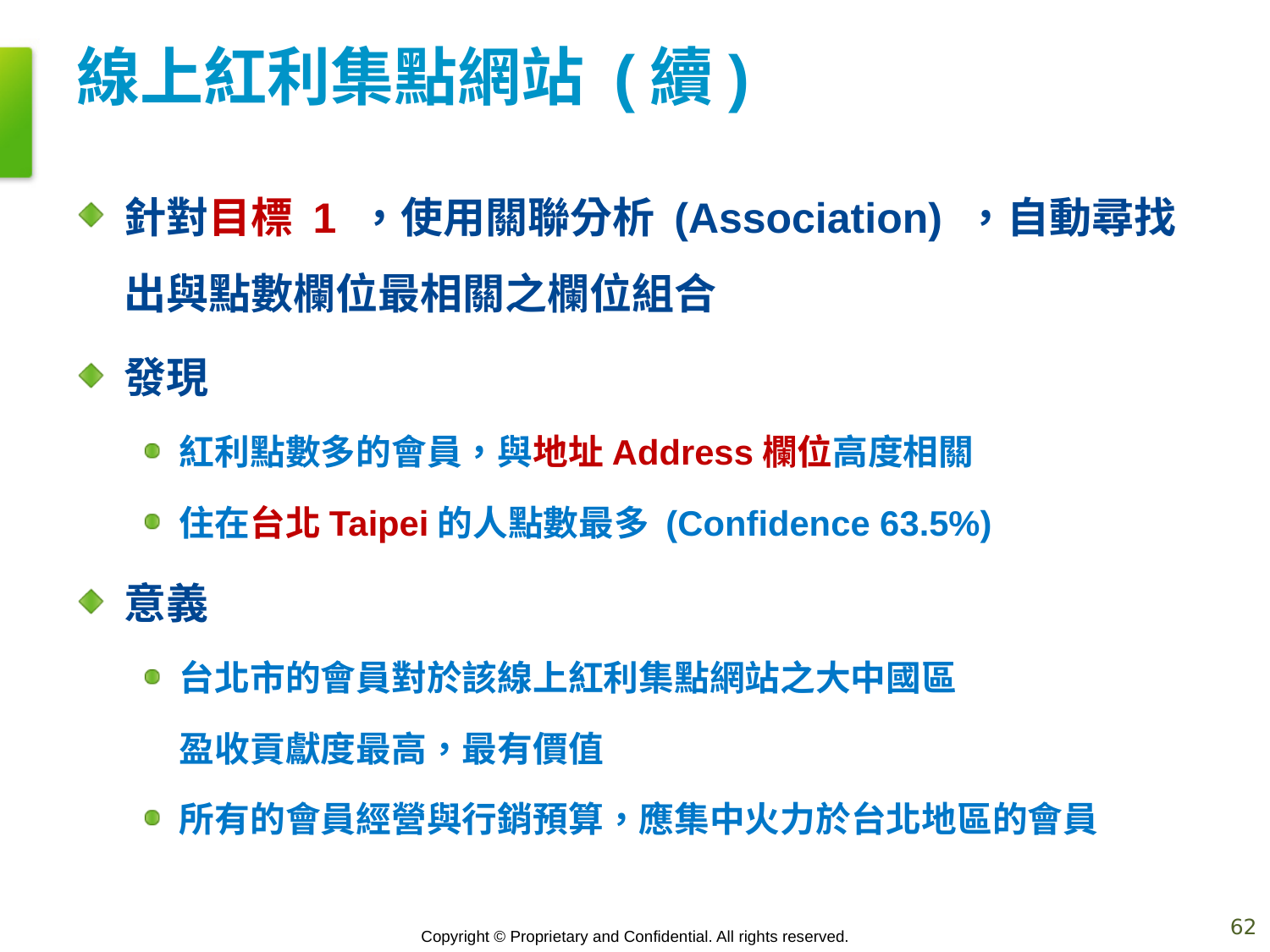

# 線上紅利集點網站 (續)
針對目標 1 ，使用關聯分析 (Association) ，自動尋找出與點數欄位最相關之欄位組合
發現
紅利點數多的會員，與地址Address欄位高度相關
住在台北Taipei的人點數最多 (Confidence 63.5%)
意義
台北市的會員對於該線上紅利集點網站之大中國區
	盈收貢獻度最高，最有價值
所有的會員經營與行銷預算，應集中火力於台北地區的會員

62